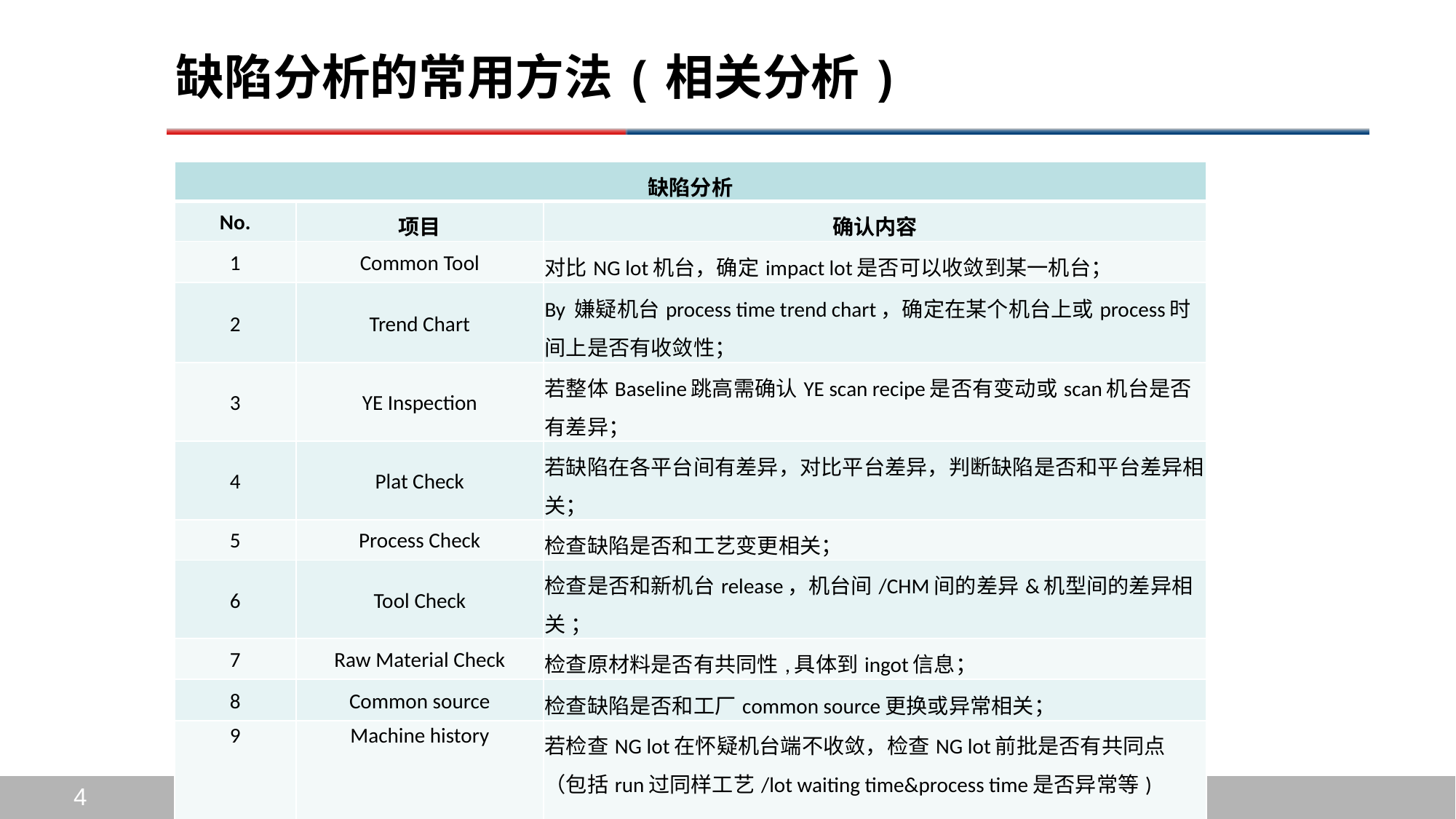

# 缺陷分析的常用方法(相关分析)
| 缺陷分析 |  |  |
| --- | --- | --- |
| No. | 项目 | 确认内容 |
| 1 | Common Tool | 对比NG lot机台，确定impact lot是否可以收敛到某一机台； |
| 2 | Trend Chart | By 嫌疑机台process time trend chart，确定在某个机台上或process时间上是否有收敛性； |
| 3 | YE Inspection | 若整体Baseline跳高需确认YE scan recipe是否有变动或scan机台是否有差异； |
| 4 | Plat Check | 若缺陷在各平台间有差异，对比平台差异，判断缺陷是否和平台差异相关； |
| 5 | Process Check | 检查缺陷是否和工艺变更相关； |
| 6 | Tool Check | 检查是否和新机台release，机台间/CHM间的差异&机型间的差异相关 ； |
| 7 | Raw Material Check | 检查原材料是否有共同性,具体到ingot信息； |
| 8 | Common source | 检查缺陷是否和工厂common source更换或异常相关； |
| 9 | Machine history | 若检查NG lot在怀疑机台端不收敛，检查NG lot前批是否有共同点（包括run过同样工艺/lot waiting time&process time是否异常等) |
4